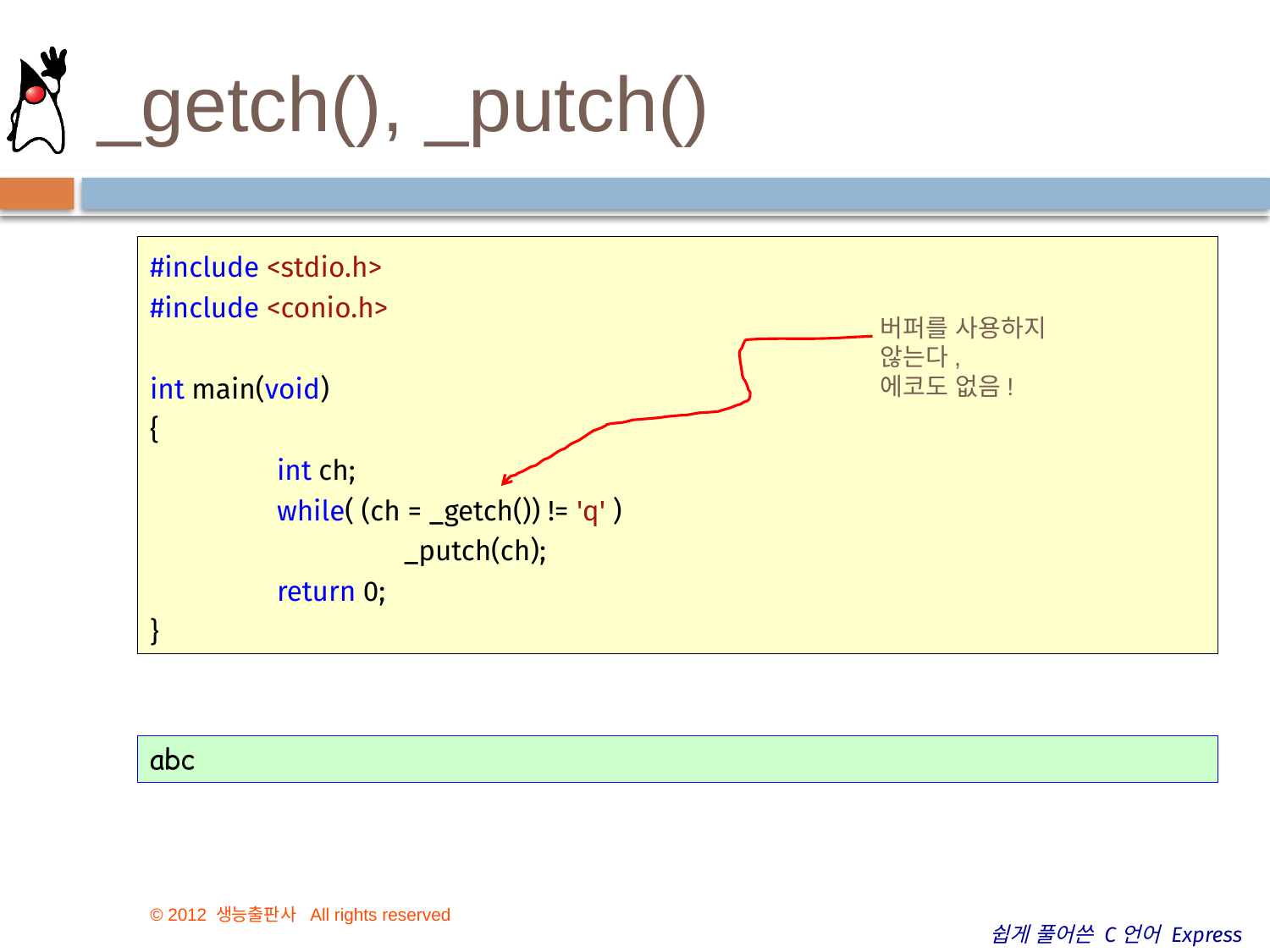

# _getch(), _putch()
#include <stdio.h>
#include <conio.h>

int main(void)
{
	int ch;
	while( (ch = _getch()) != 'q' )
		_putch(ch);
	return 0;
}
버퍼를 사용하지 않는다,
에코도 없음!

abc